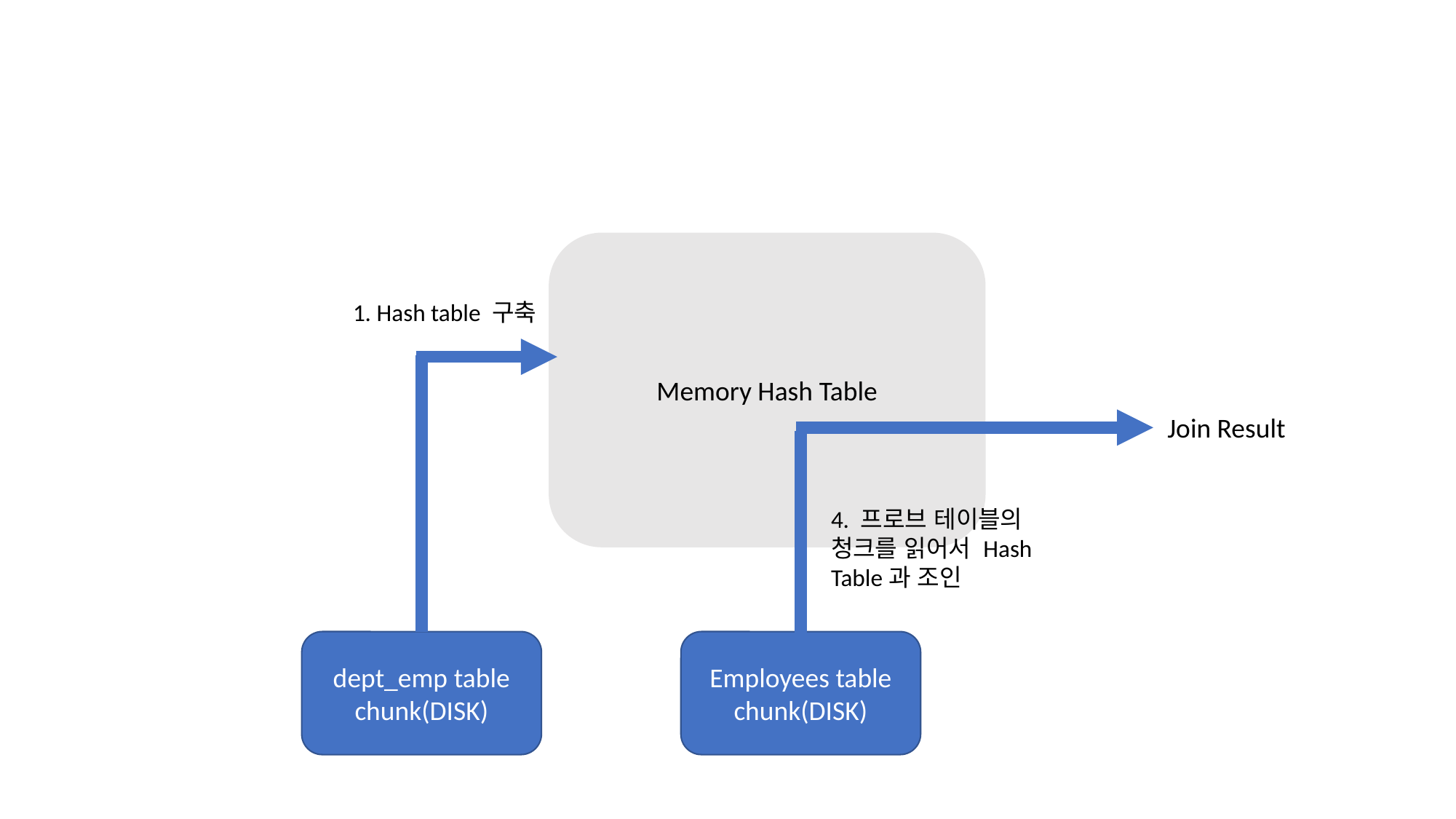

Memory Hash Table
1. Hash table 구축
Join Result
4. 프로브 테이블의 청크를 읽어서 Hash Table과 조인
dept_emp table chunk(DISK)
Employees table chunk(DISK)